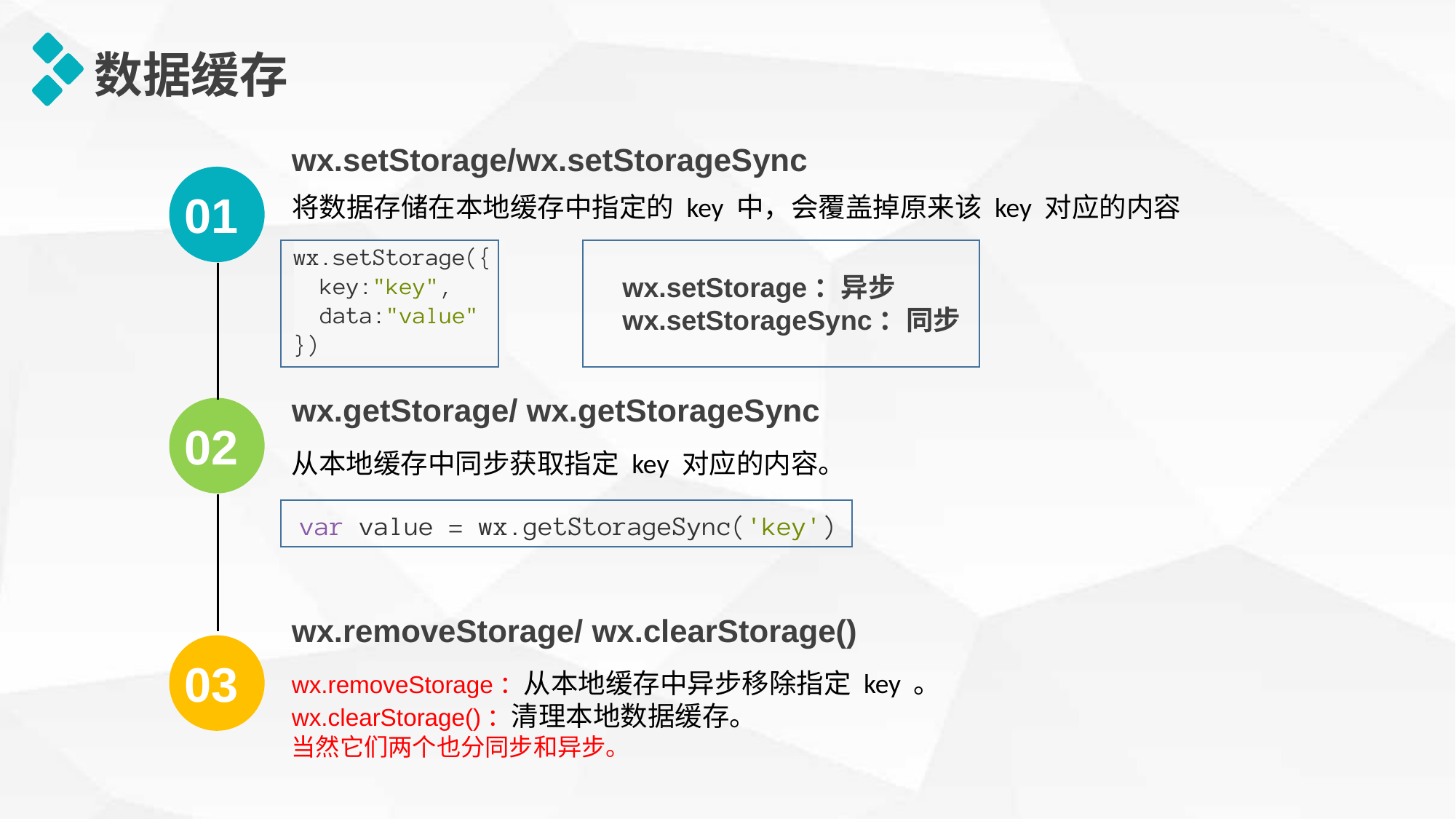

数据缓存

wx.setStorage/wx.setStorageSync

01
将数据存储在本地缓存中指定的 key 中，会覆盖掉原来该 key 对应的内容

wx.setStorage({
  key:"key",
  data:"value"
})
wx.setStorage：异步
wx.setStorageSync：同步
wx.getStorage/ wx.getStorageSync

02
从本地缓存中同步获取指定 key 对应的内容。

var value = wx.getStorageSync('key')
wx.removeStorage/ wx.clearStorage()

03
wx.removeStorage：从本地缓存中异步移除指定 key 。
wx.clearStorage()：清理本地数据缓存。
当然它们两个也分同步和异步。
延时符